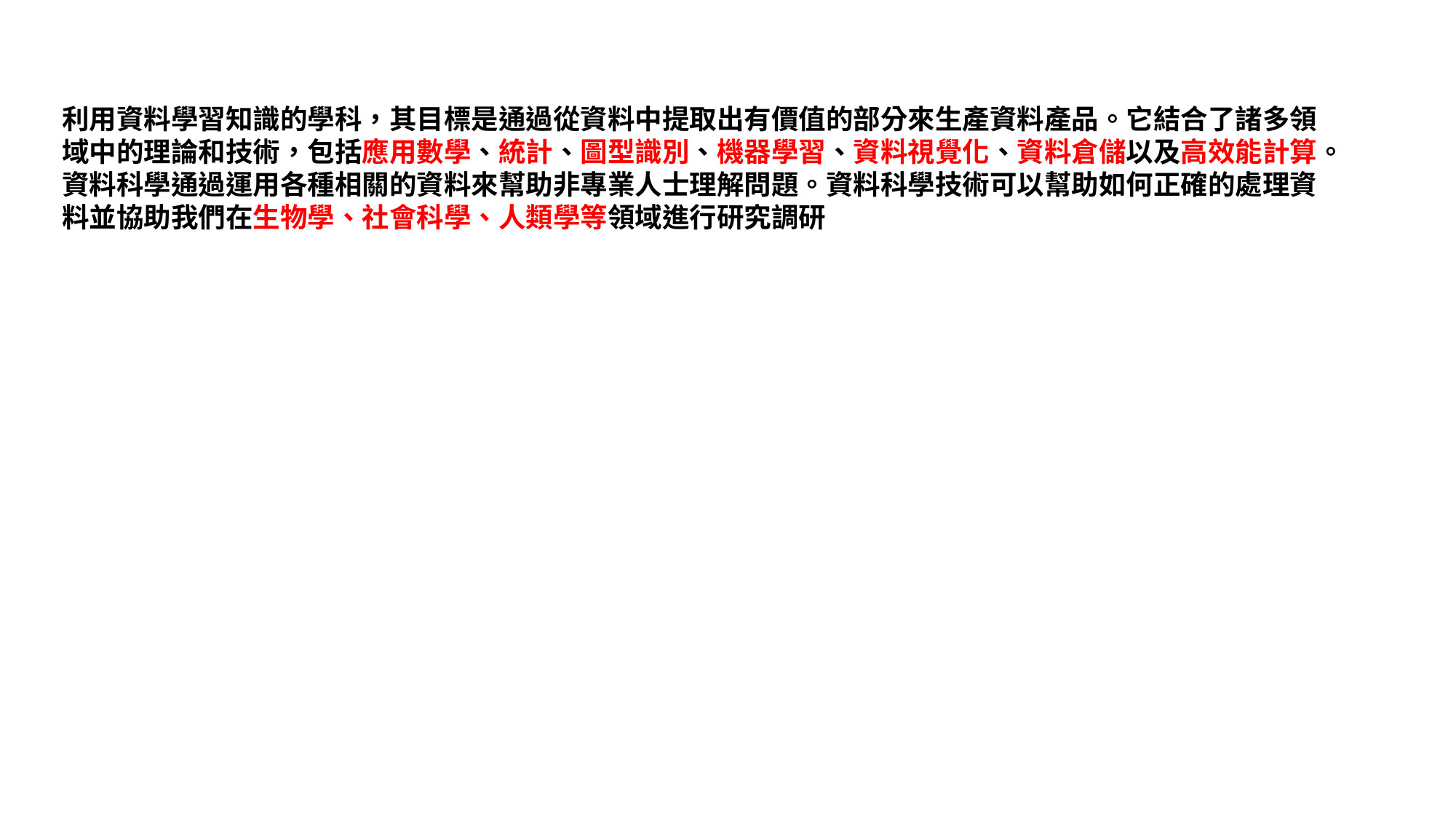

利用資料學習知識的學科，其目標是通過從資料中提取出有價值的部分來生產資料產品。它結合了諸多領域中的理論和技術，包括應用數學、統計、圖型識別、機器學習、資料視覺化、資料倉儲以及高效能計算。資料科學通過運用各種相關的資料來幫助非專業人士理解問題。資料科學技術可以幫助如何正確的處理資料並協助我們在生物學、社會科學、人類學等領域進行研究調研